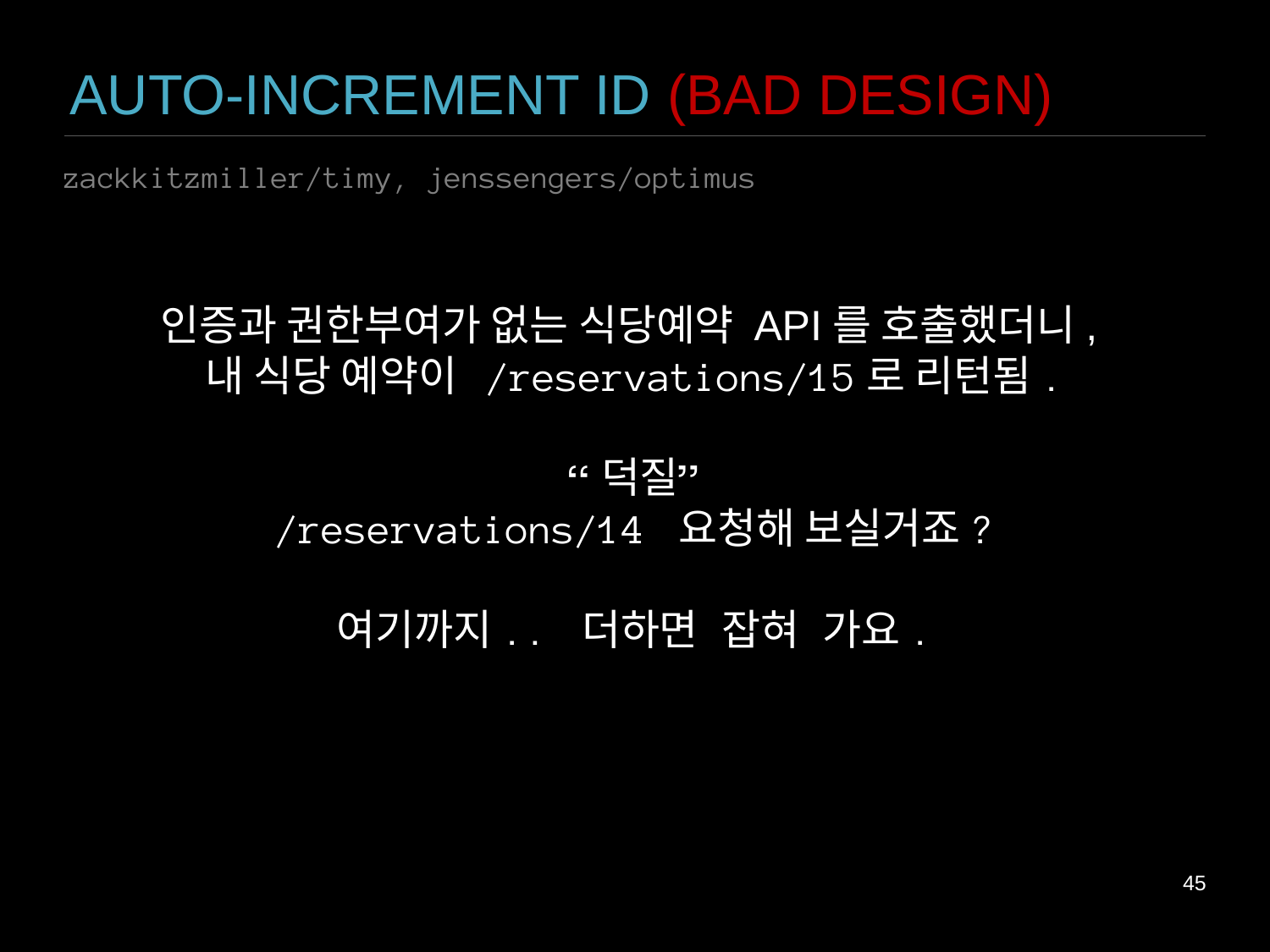

# AUTO-INCREMENT ID (BAD DESIGN)
zackkitzmiller/timy, jenssengers/optimus
인증과 권한부여가 없는 식당예약 API를 호출했더니,
내 식당 예약이  /reservations/15로 리턴됨.

“덕질”
/reservations/14 요청해 보실거죠?

여기까지.. 더하면 잡혀 가요.
45